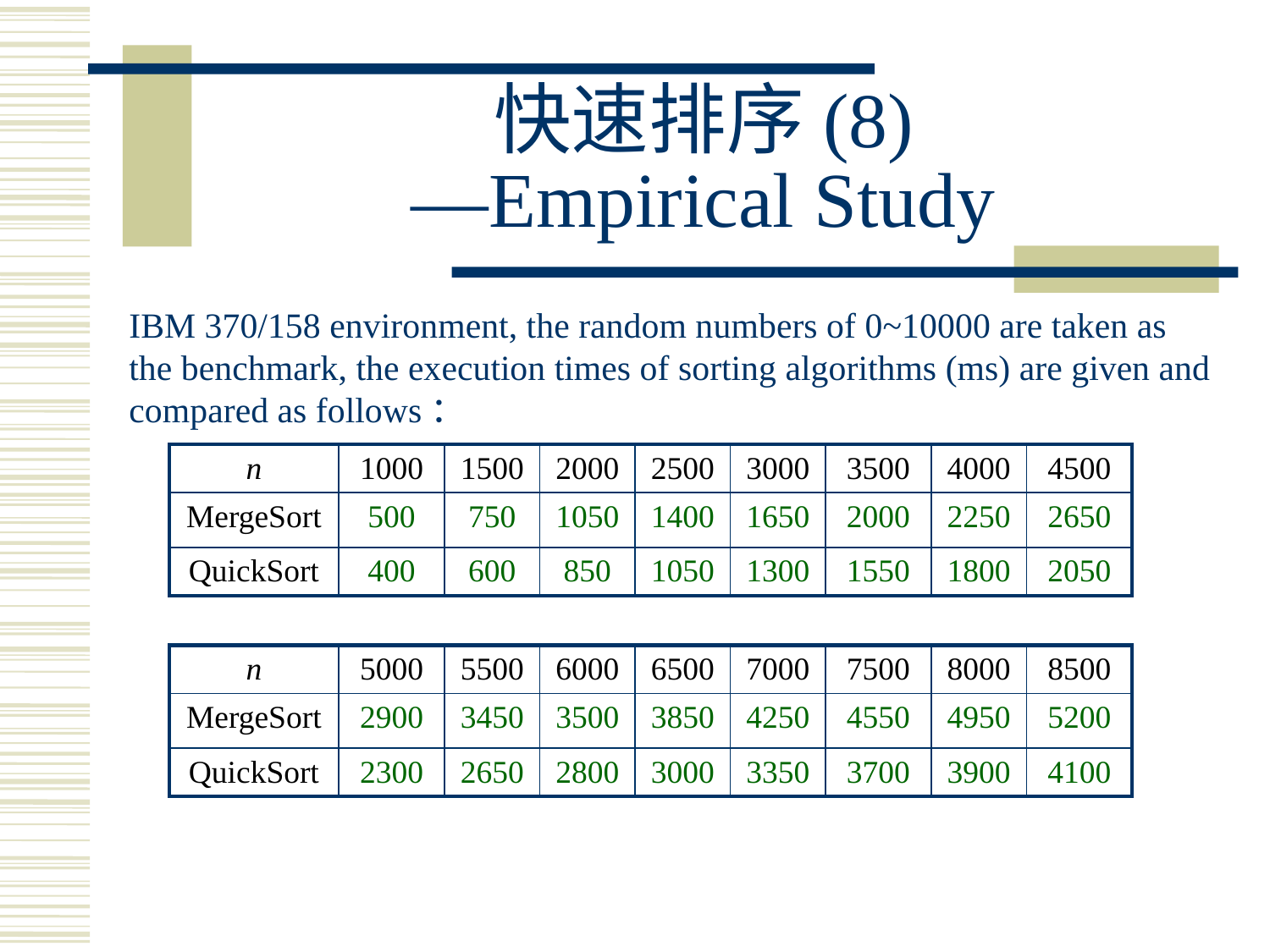

# 快速排序(8) —Empirical Study
IBM 370/158 environment, the random numbers of 0~10000 are taken as
the benchmark, the execution times of sorting algorithms (ms) are given and
compared as follows：
| n | 1000 | 1500 | 2000 | 2500 | 3000 | 3500 | 4000 | 4500 |
| --- | --- | --- | --- | --- | --- | --- | --- | --- |
| MergeSort | 500 | 750 | 1050 | 1400 | 1650 | 2000 | 2250 | 2650 |
| QuickSort | 400 | 600 | 850 | 1050 | 1300 | 1550 | 1800 | 2050 |
| n | 5000 | 5500 | 6000 | 6500 | 7000 | 7500 | 8000 | 8500 |
| --- | --- | --- | --- | --- | --- | --- | --- | --- |
| MergeSort | 2900 | 3450 | 3500 | 3850 | 4250 | 4550 | 4950 | 5200 |
| QuickSort | 2300 | 2650 | 2800 | 3000 | 3350 | 3700 | 3900 | 4100 |